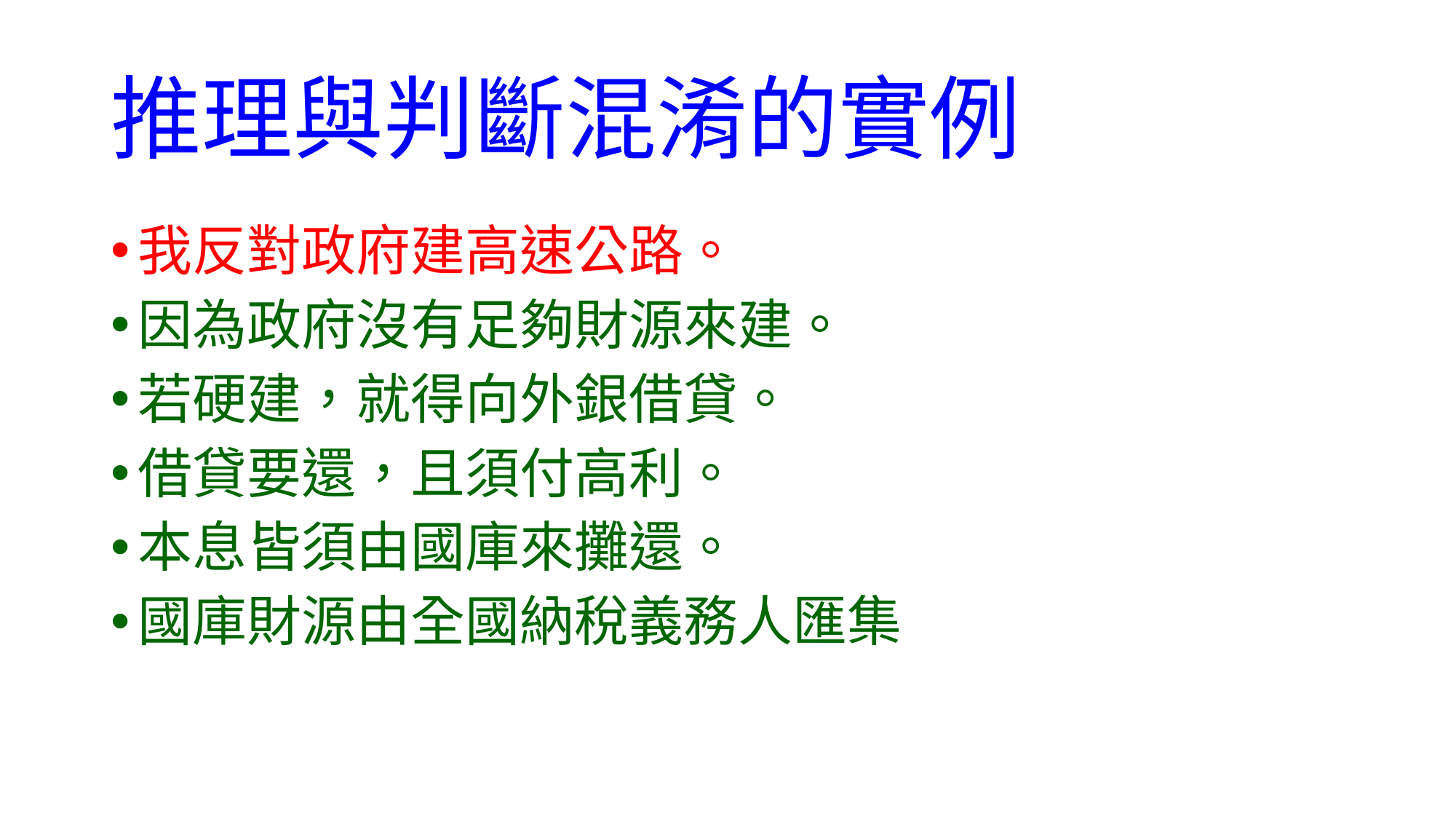

# 推理與判斷混淆的實例
我反對政府建高速公路。
因為政府沒有足夠財源來建。
若硬建，就得向外銀借貸。
借貸要還，且須付高利。
本息皆須由國庫來攤還。
國庫財源由全國納稅義務人匯集